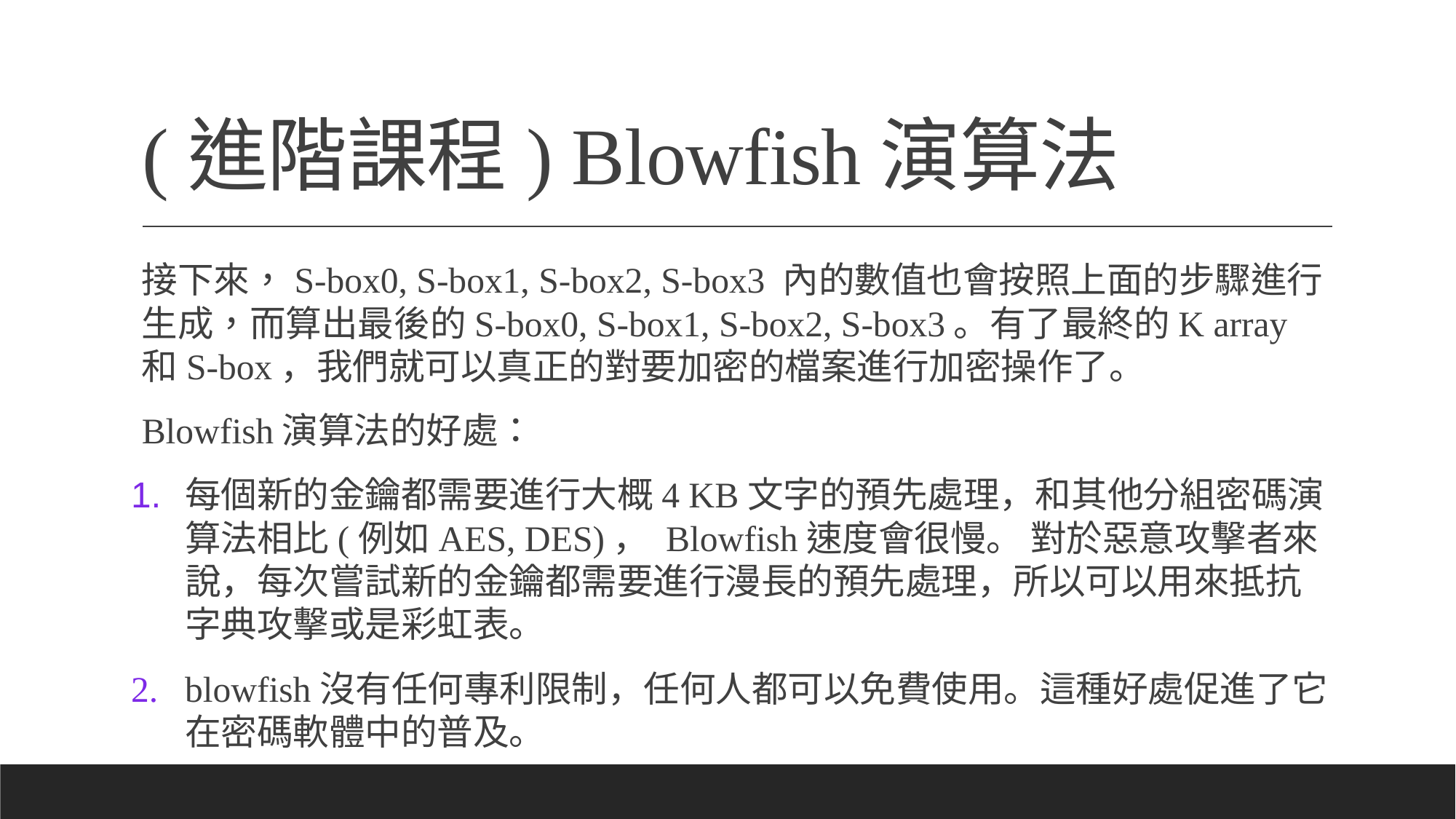

# (進階課程) Blowfish演算法
接下來，S-box0, S-box1, S-box2, S-box3 內的數值也會按照上面的步驟進行生成，而算出最後的S-box0, S-box1, S-box2, S-box3。有了最終的K array和S-box，我們就可以真正的對要加密的檔案進行加密操作了。
Blowfish演算法的好處：
每個新的金鑰都需要進行大概4 KB文字的預先處理，和其他分組密碼演算法相比(例如AES, DES)， Blowfish速度會很慢。 對於惡意攻擊者來說，每次嘗試新的金鑰都需要進行漫長的預先處理，所以可以用來抵抗字典攻擊或是彩虹表。
blowfish沒有任何專利限制，任何人都可以免費使用。這種好處促進了它在密碼軟體中的普及。